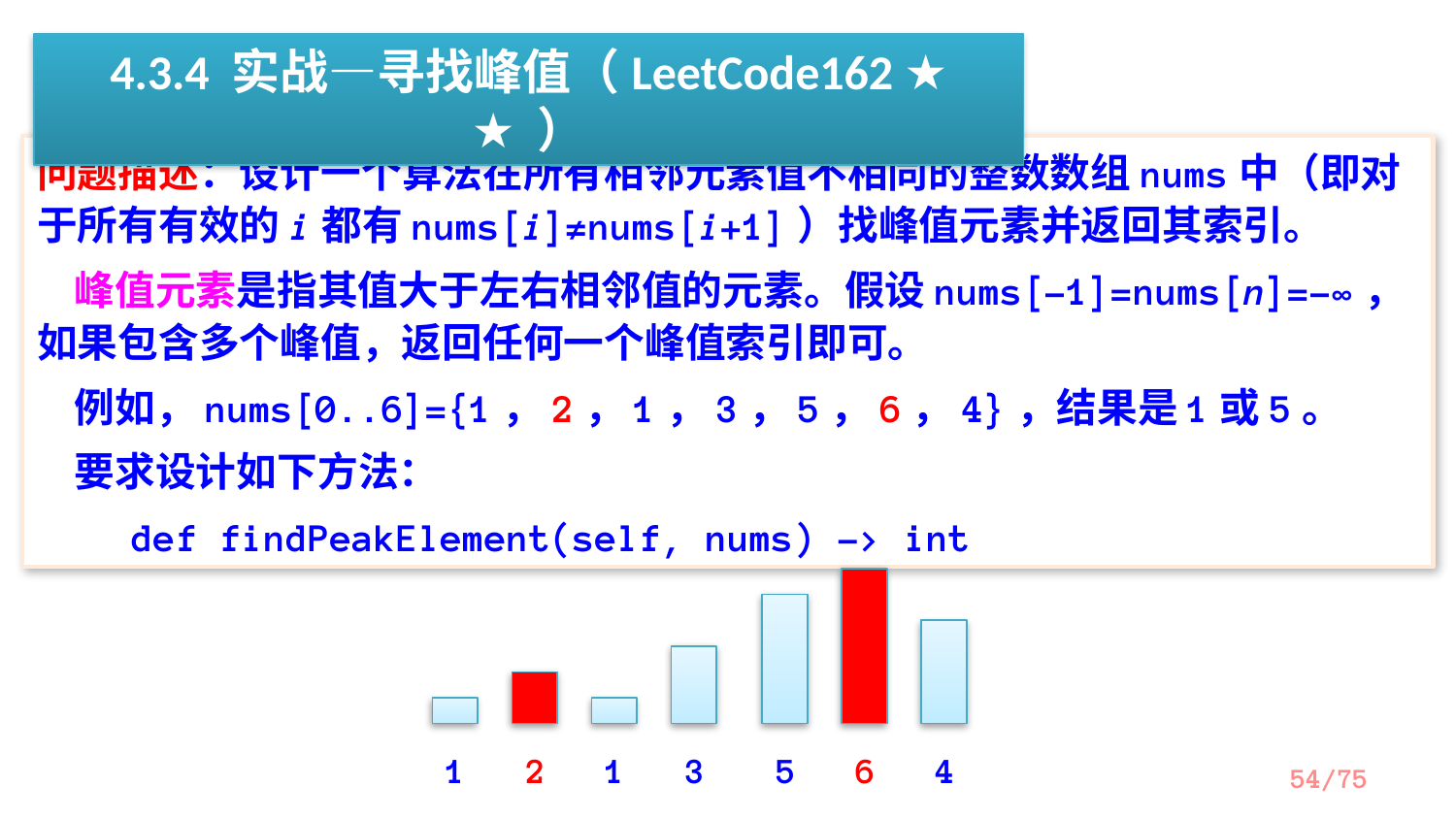

4.3.4 实战—寻找峰值（LeetCode162 ★ ★ ）
问题描述：设计一个算法在所有相邻元素值不相同的整数数组nums中（即对于所有有效的i都有nums[i]≠nums[i+1]）找峰值元素并返回其索引。
   峰值元素是指其值大于左右相邻值的元素。假设nums[-1]=nums[n]=-∞，如果包含多个峰值，返回任何一个峰值索引即可。
   例如，nums[0..6]={1，2，1，3，5，6，4}，结果是1或5。
   要求设计如下方法：
 def findPeakElement(self, nums) -> int

1
2
3
5
6
4
1
54/75